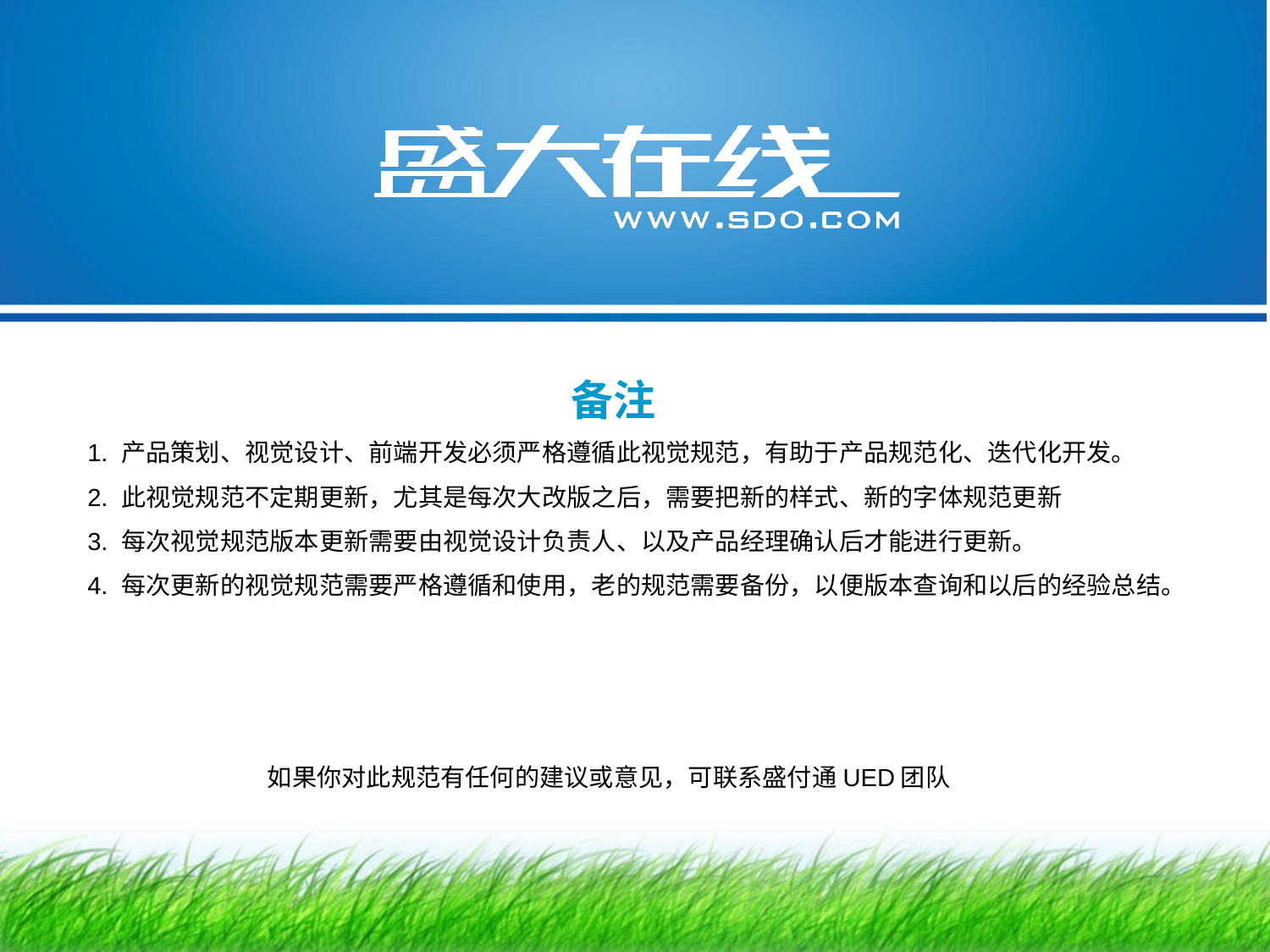

# 备注
1. 产品策划、视觉设计、前端开发必须严格遵循此视觉规范，有助于产品规范化、迭代化开发。
2. 此视觉规范不定期更新，尤其是每次大改版之后，需要把新的样式、新的字体规范更新
3. 每次视觉规范版本更新需要由视觉设计负责人、以及产品经理确认后才能进行更新。
4. 每次更新的视觉规范需要严格遵循和使用，老的规范需要备份，以便版本查询和以后的经验总结。
如果你对此规范有任何的建议或意见，可联系盛付通UED团队